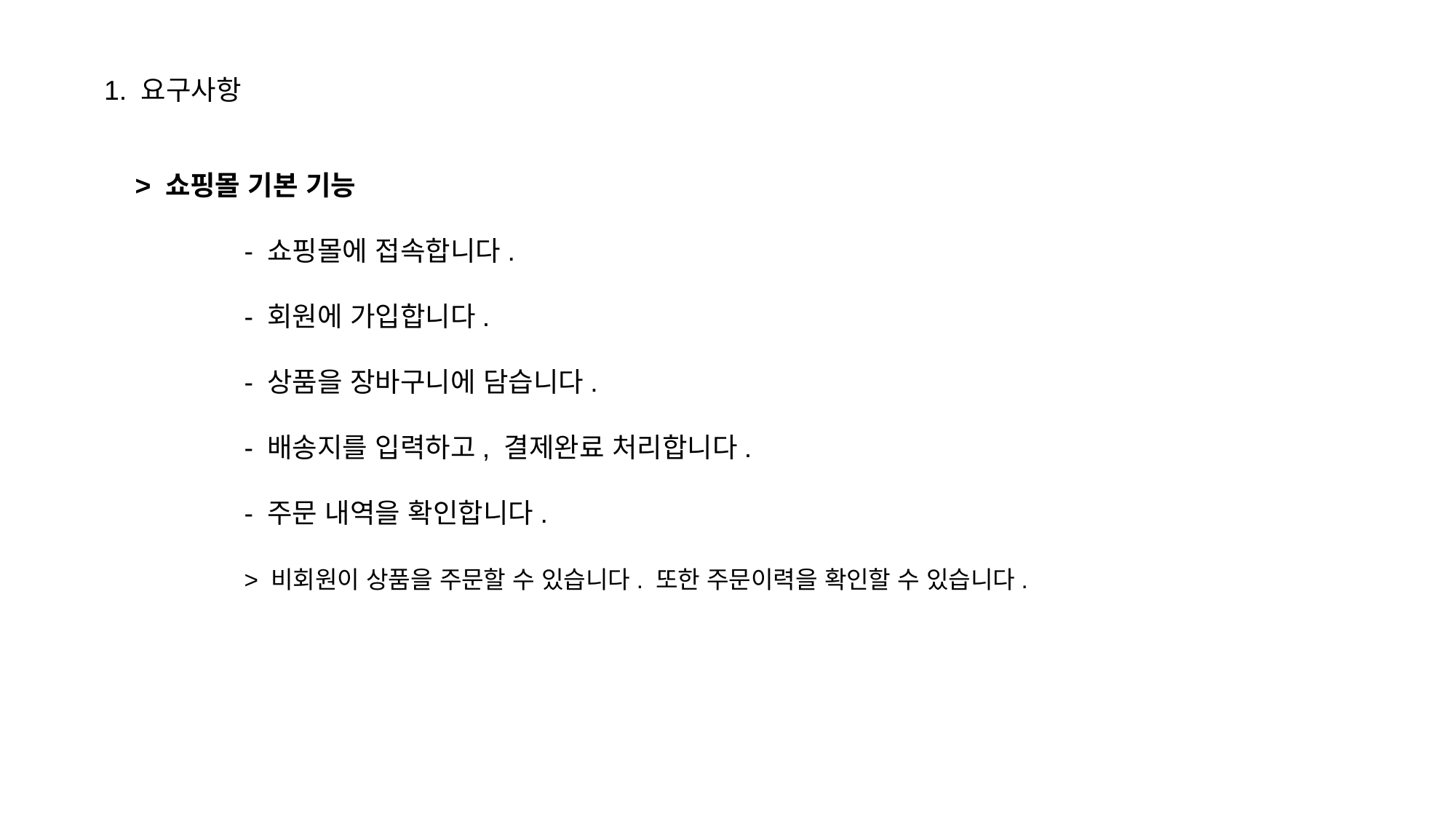

1. 요구사항
> 쇼핑몰 기본 기능
 	- 쇼핑몰에 접속합니다.
 	- 회원에 가입합니다.
 	- 상품을 장바구니에 담습니다.
 	- 배송지를 입력하고, 결제완료 처리합니다.
 	- 주문 내역을 확인합니다.
 	> 비회원이 상품을 주문할 수 있습니다. 또한 주문이력을 확인할 수 있습니다.